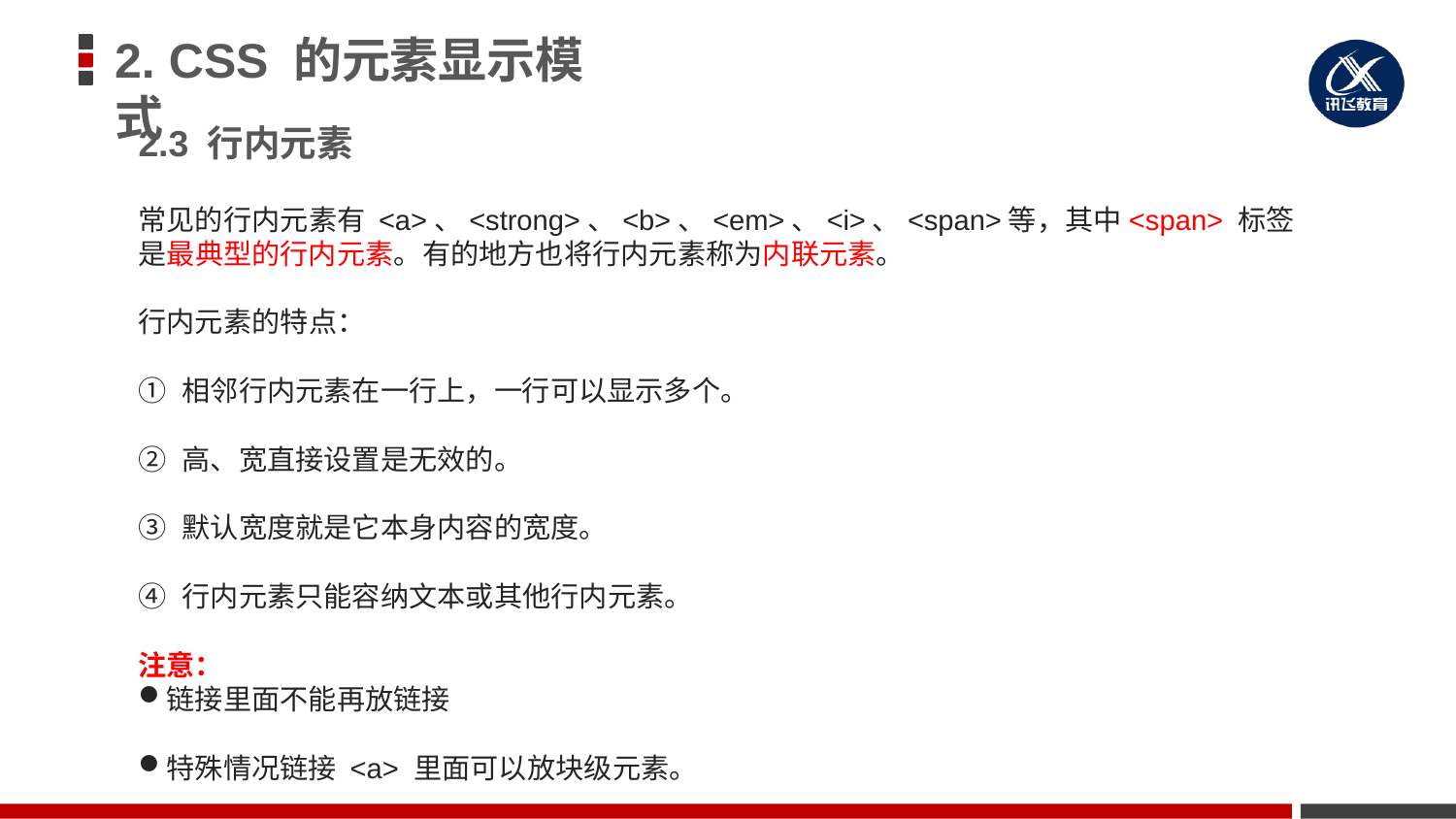

# 2. CSS 的元素显示模式
2.3 行内元素
常见的行内元素有 <a>、<strong>、<b>、<em>、<i>、<span>等，其中<span> 标签是最典型的行内元素。有的地方也将行内元素称为内联元素。

行内元素的特点：

① 相邻行内元素在一行上，一行可以显示多个。

② 高、宽直接设置是无效的。

③ 默认宽度就是它本身内容的宽度。

④ 行内元素只能容纳文本或其他行内元素。

注意：
链接里面不能再放链接

特殊情况链接 <a> 里面可以放块级元素。